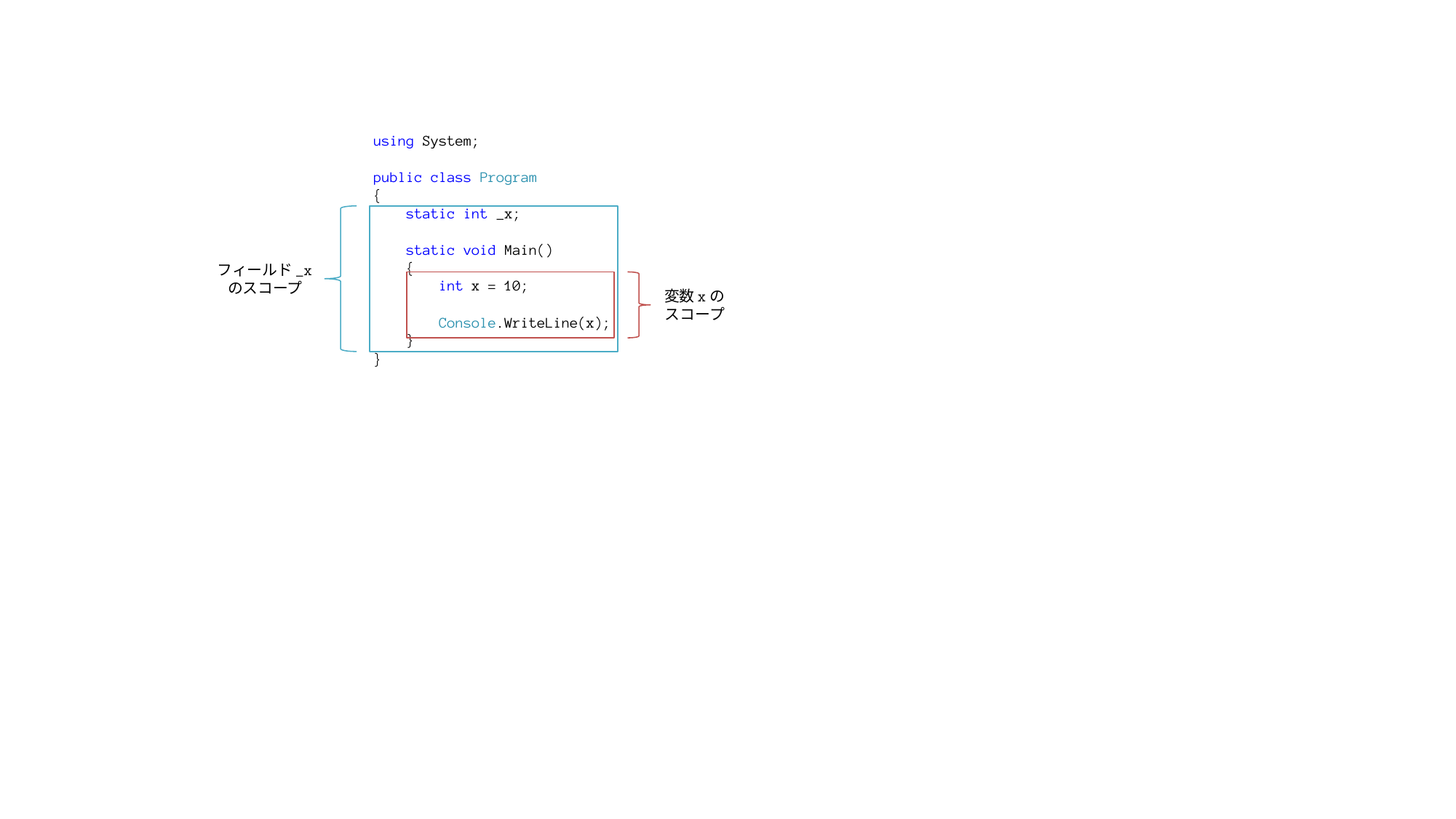

using System;

public class Program
{
    static int _x;

    static void Main()
    {
        int x = 10;

        Console.WriteLine(x);
    }
}

フィールド_x
のスコープ

変数xの
スコープ